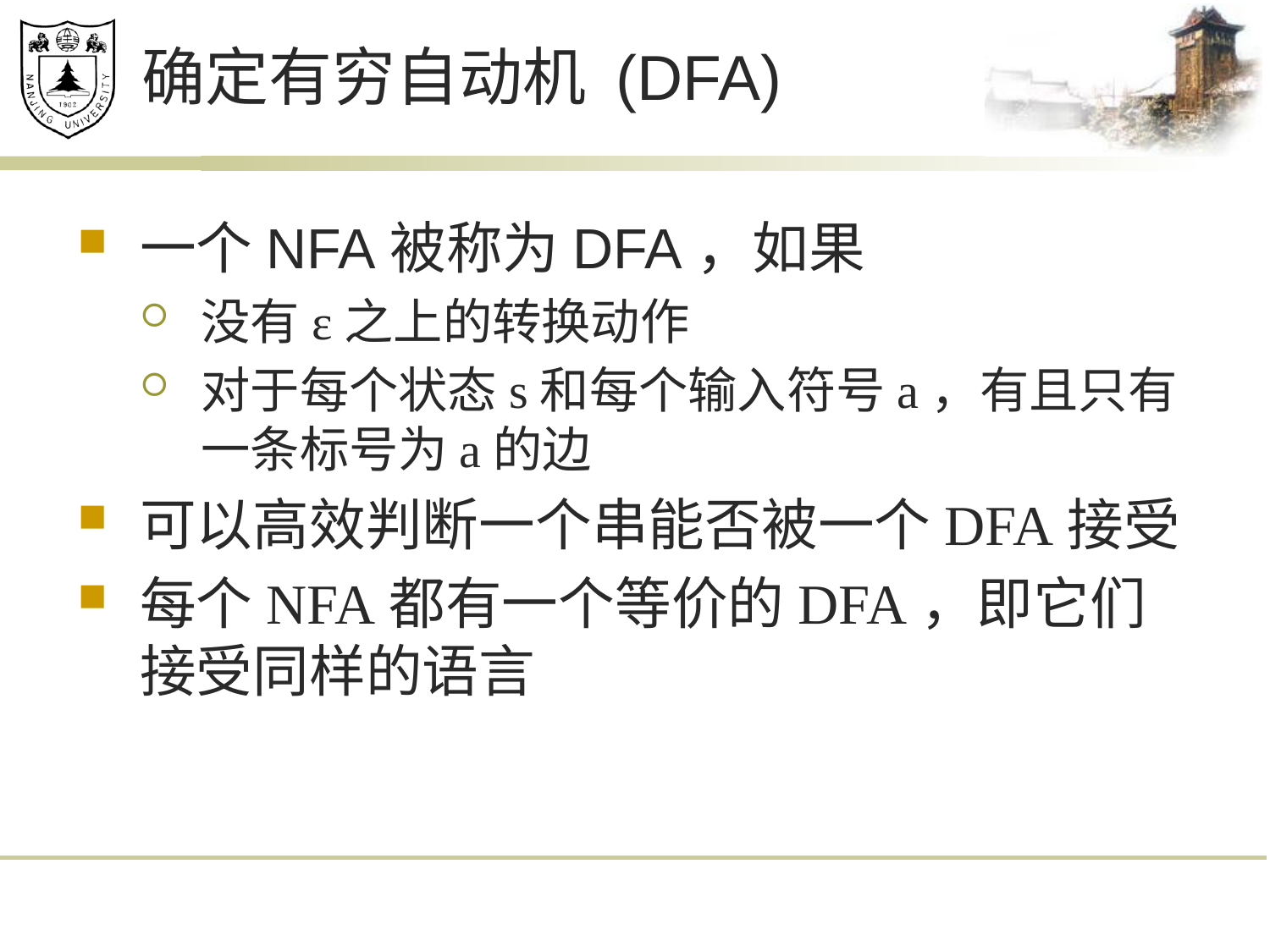

# 确定有穷自动机 (DFA)
一个NFA被称为DFA，如果
没有ε之上的转换动作
对于每个状态s和每个输入符号a，有且只有一条标号为a的边
可以高效判断一个串能否被一个DFA接受
每个NFA都有一个等价的DFA，即它们接受同样的语言